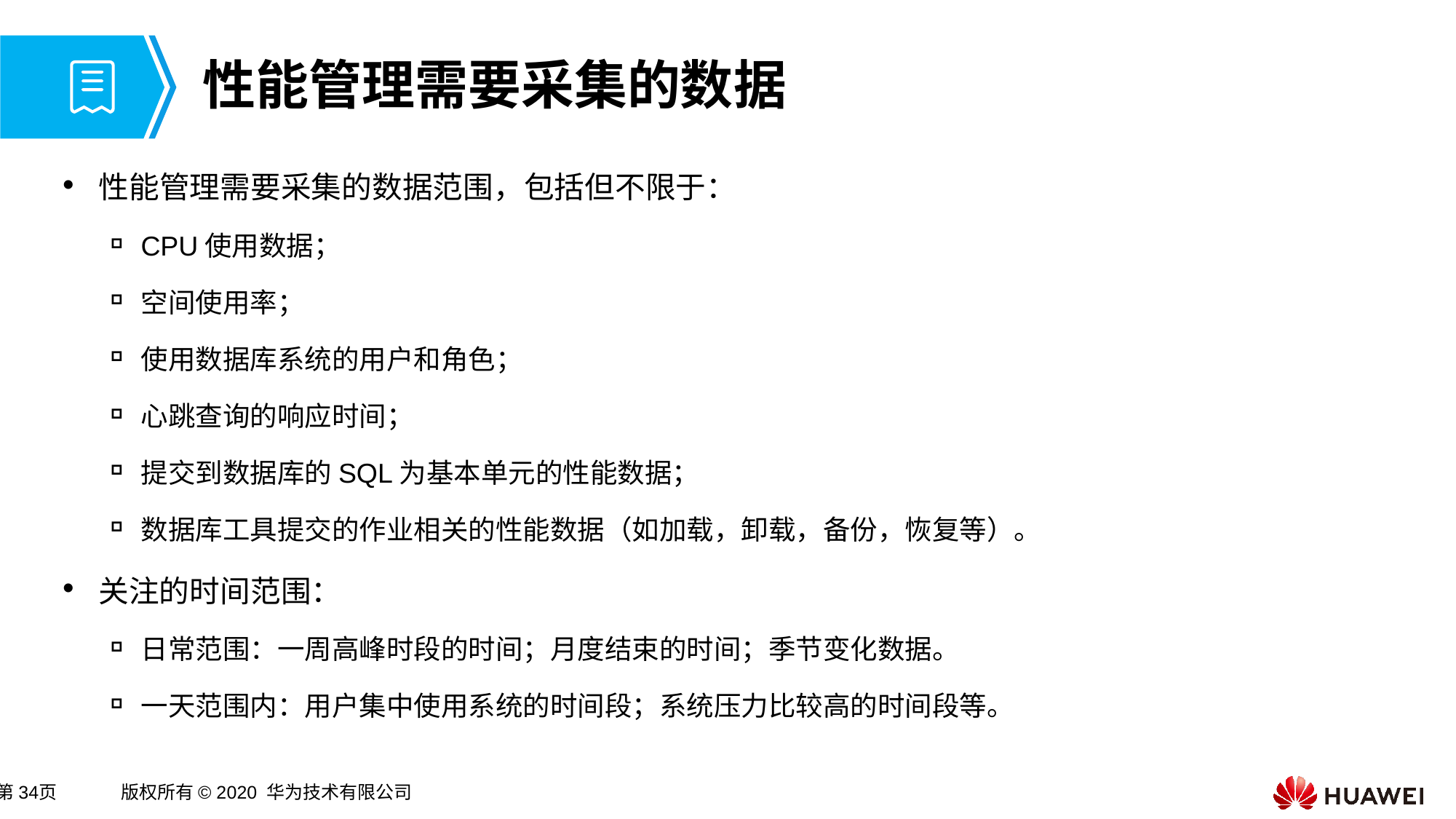

# 性能管理需要采集的数据
性能管理需要采集的数据范围，包括但不限于：
CPU使用数据；
空间使用率；
使用数据库系统的用户和角色；
心跳查询的响应时间；
提交到数据库的SQL为基本单元的性能数据；
数据库工具提交的作业相关的性能数据（如加载，卸载，备份，恢复等）。
关注的时间范围：
日常范围：一周高峰时段的时间；月度结束的时间；季节变化数据。
一天范围内：用户集中使用系统的时间段；系统压力比较高的时间段等。